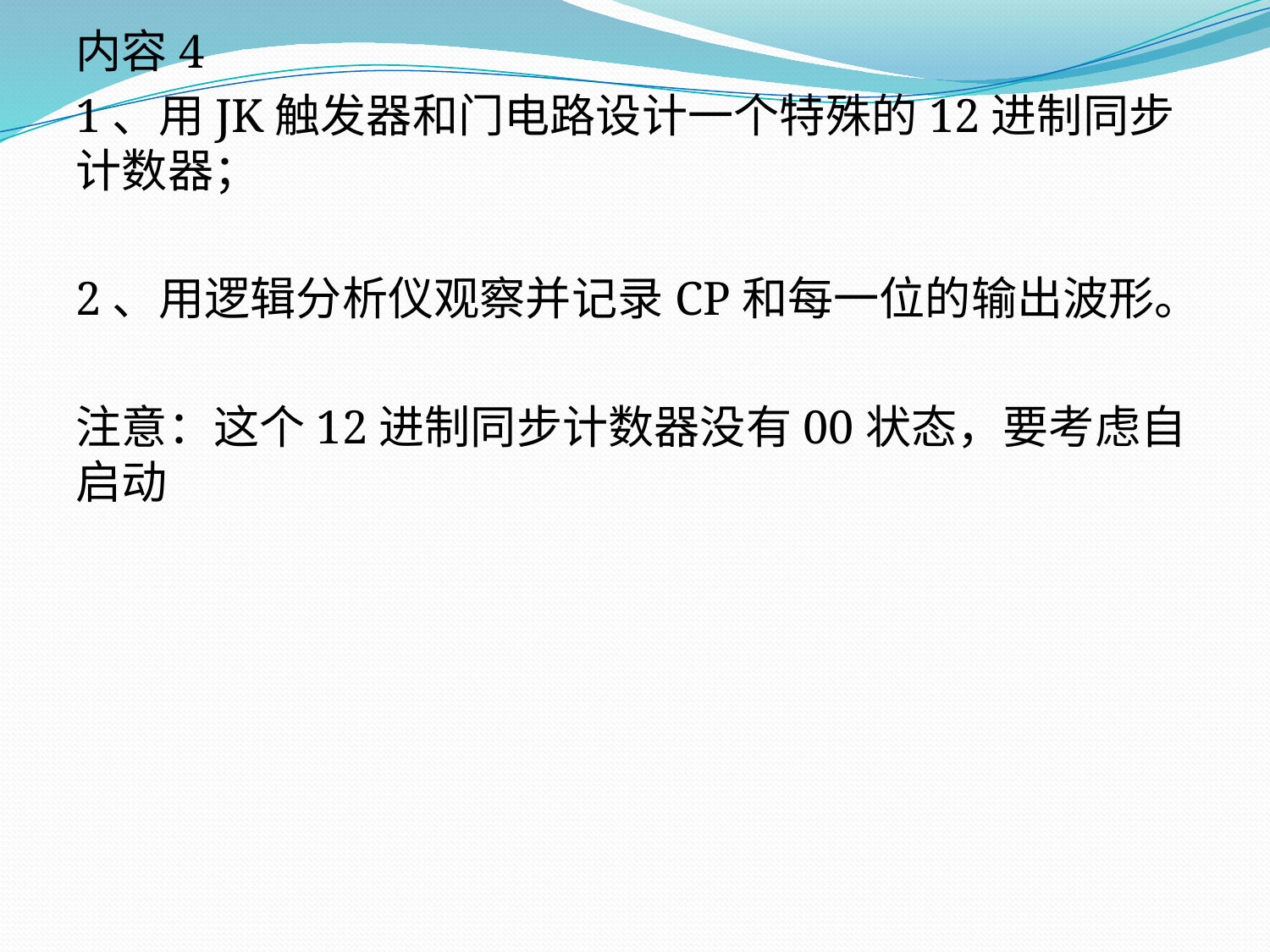

内容4
1、用JK触发器和门电路设计一个特殊的12进制同步计数器；

2、用逻辑分析仪观察并记录CP和每一位的输出波形。

注意：这个12进制同步计数器没有00状态，要考虑自启动